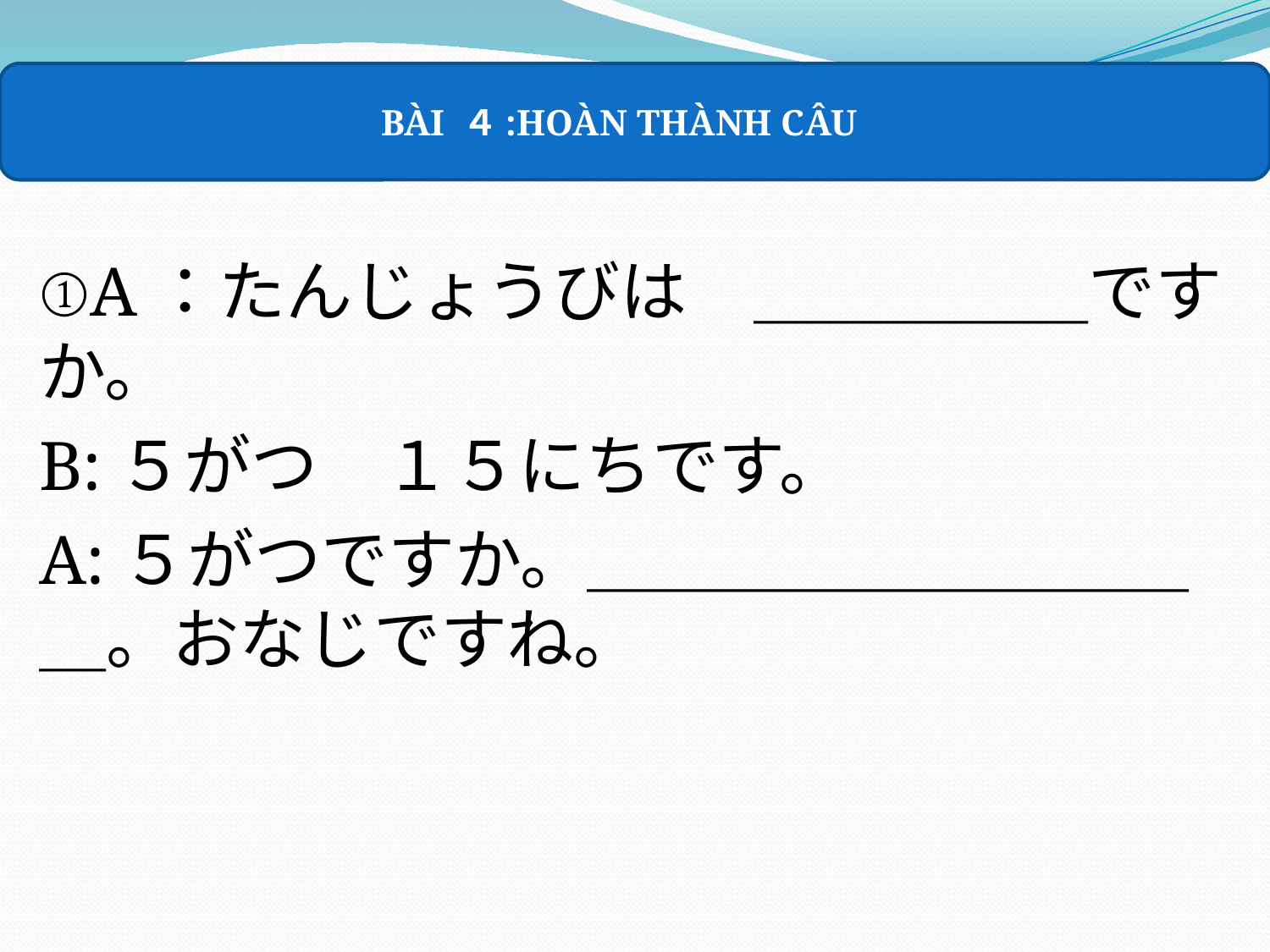

BÀI ４:HOÀN THÀNH CÂU
①A：たんじょうびは　＿＿＿＿＿ですか。
B:５がつ　１５にちです。
A:５がつですか。＿＿＿＿＿＿＿＿＿＿。おなじですね。